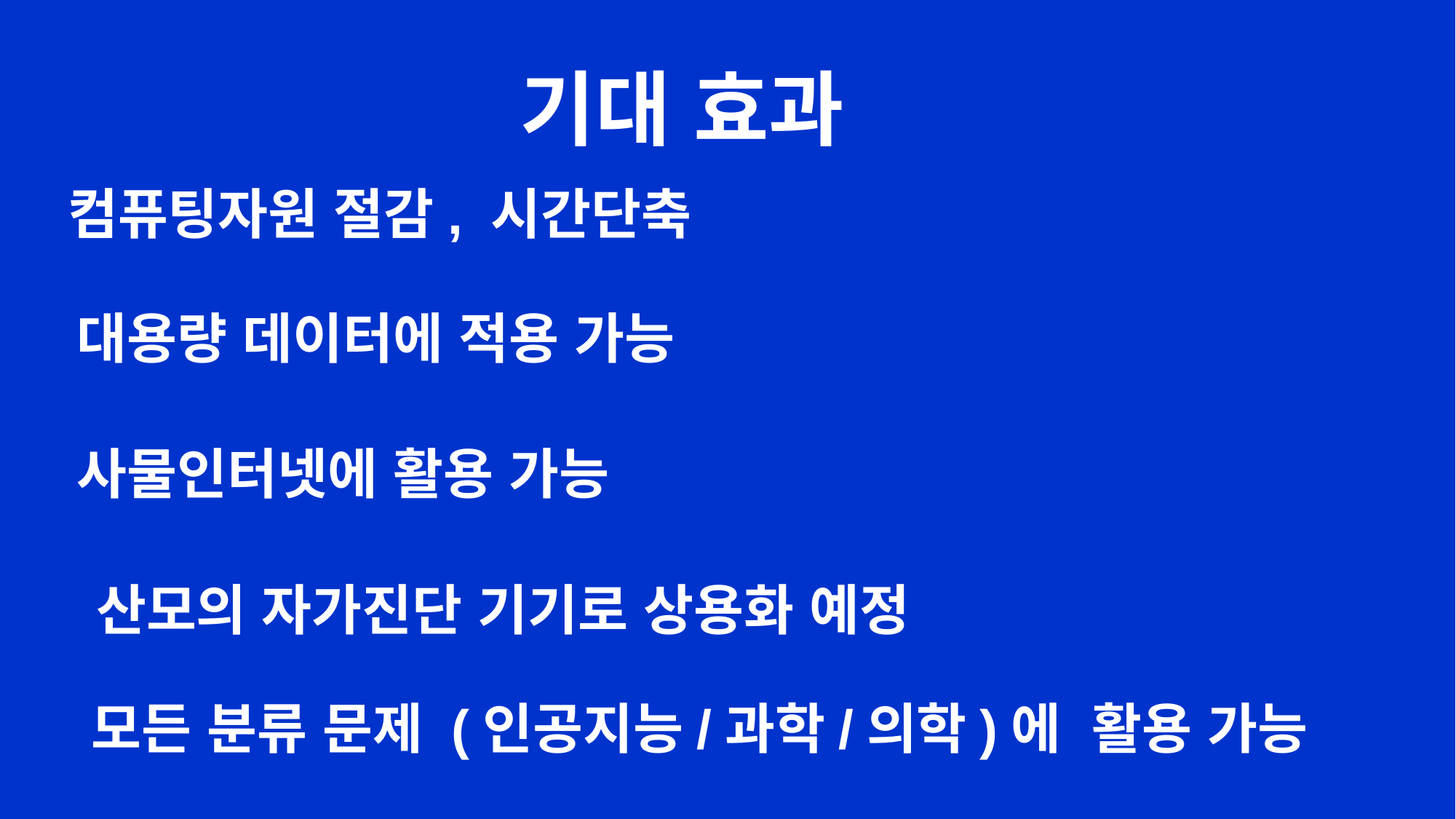

기대 효과
컴퓨팅자원 절감, 시간단축

대용량 데이터에 적용 가능
사물인터넷에 활용 가능
 산모의 자가진단 기기로 상용화 예정

모든 분류 문제 (인공지능/과학/의학)에  활용 가능